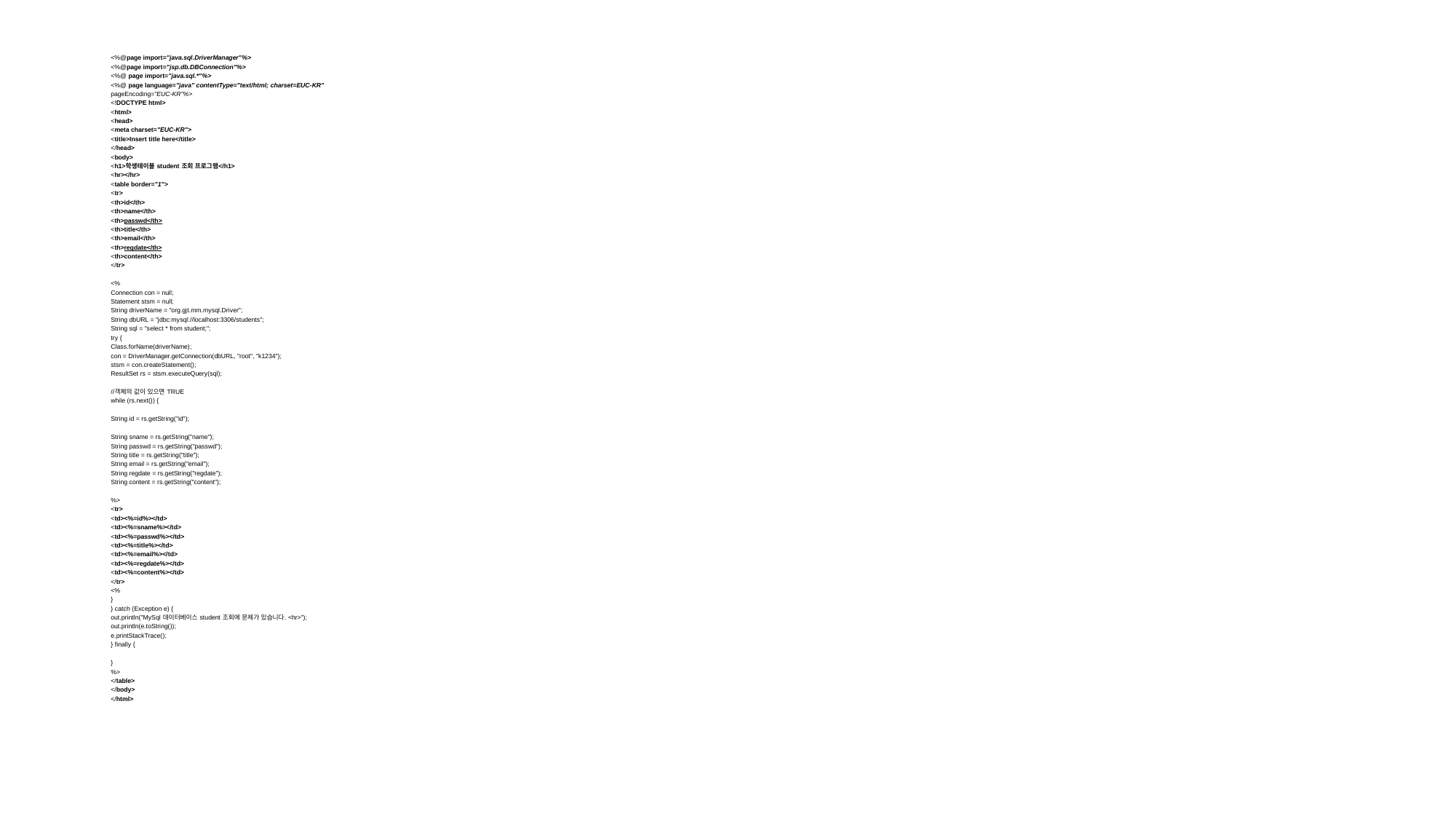

<%@page import="java.sql.DriverManager"%>
<%@page import="jsp.db.DBConnection"%>
<%@ page import="java.sql.*"%>
<%@ page language="java" contentType="text/html; charset=EUC-KR"
pageEncoding="EUC-KR"%>
<!DOCTYPE html>
<html>
<head>
<meta charset="EUC-KR">
<title>Insert title here</title>
</head>
<body>
<h1>학생테이블 student 조회 프로그램</h1>
<hr></hr>
<table border="1">
<tr>
<th>id</th>
<th>name</th>
<th>passwd</th>
<th>title</th>
<th>email</th>
<th>regdate</th>
<th>content</th>
</tr>

<%
Connection con = null;
Statement stsm = null;
String driverName = "org.gjt.mm.mysql.Driver";
String dbURL = "jdbc:mysql://localhost:3306/students";
String sql = "select * from student;";
try {
Class.forName(driverName);
con = DriverManager.getConnection(dbURL, "root", "k1234");
stsm = con.createStatement();
ResultSet rs = stsm.executeQuery(sql);

//객체의 값이 있으면 TRUE
while (rs.next()) {

String id = rs.getString("id");

String sname = rs.getString("name");
String passwd = rs.getString("passwd");
String title = rs.getString("title");
String email = rs.getString("email");
String regdate = rs.getString("regdate");
String content = rs.getString("content");

%>
<tr>
<td><%=id%></td>
<td><%=sname%></td>
<td><%=passwd%></td>
<td><%=title%></td>
<td><%=email%></td>
<td><%=regdate%></td>
<td><%=content%></td>
</tr>
<%
}
} catch (Exception e) {
out.println("MySql 데이터베이스 student 조회에 문제가 있습니다. <hr>");
out.println(e.toString());
e.printStackTrace();
} finally {

}
%>
</table>
</body>
</html>